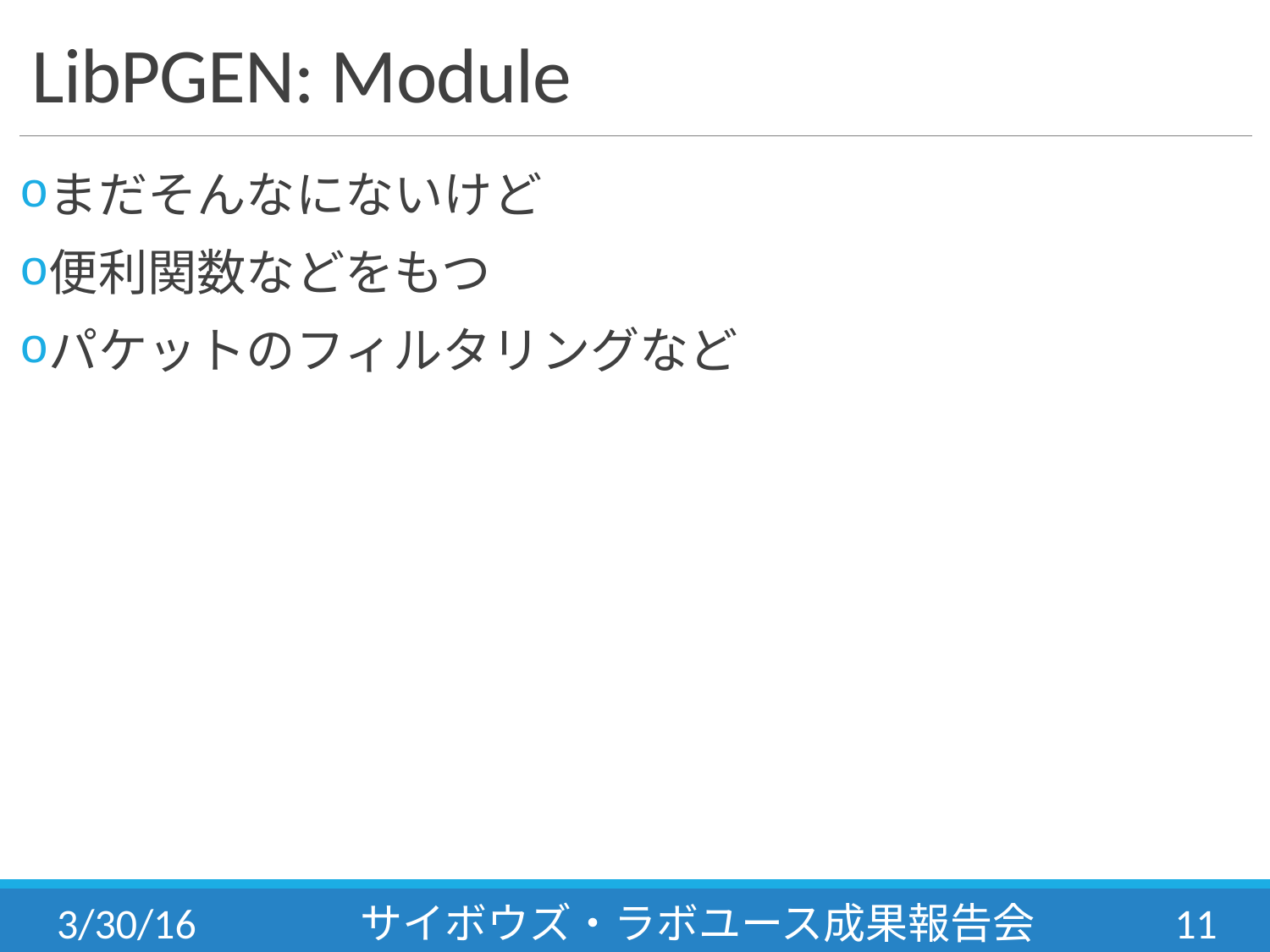

# LibPGEN: Module
まだそんなにないけど
便利関数などをもつ
パケットのフィルタリングなど
3/30/16
サイボウズ・ラボユース成果報告会
11